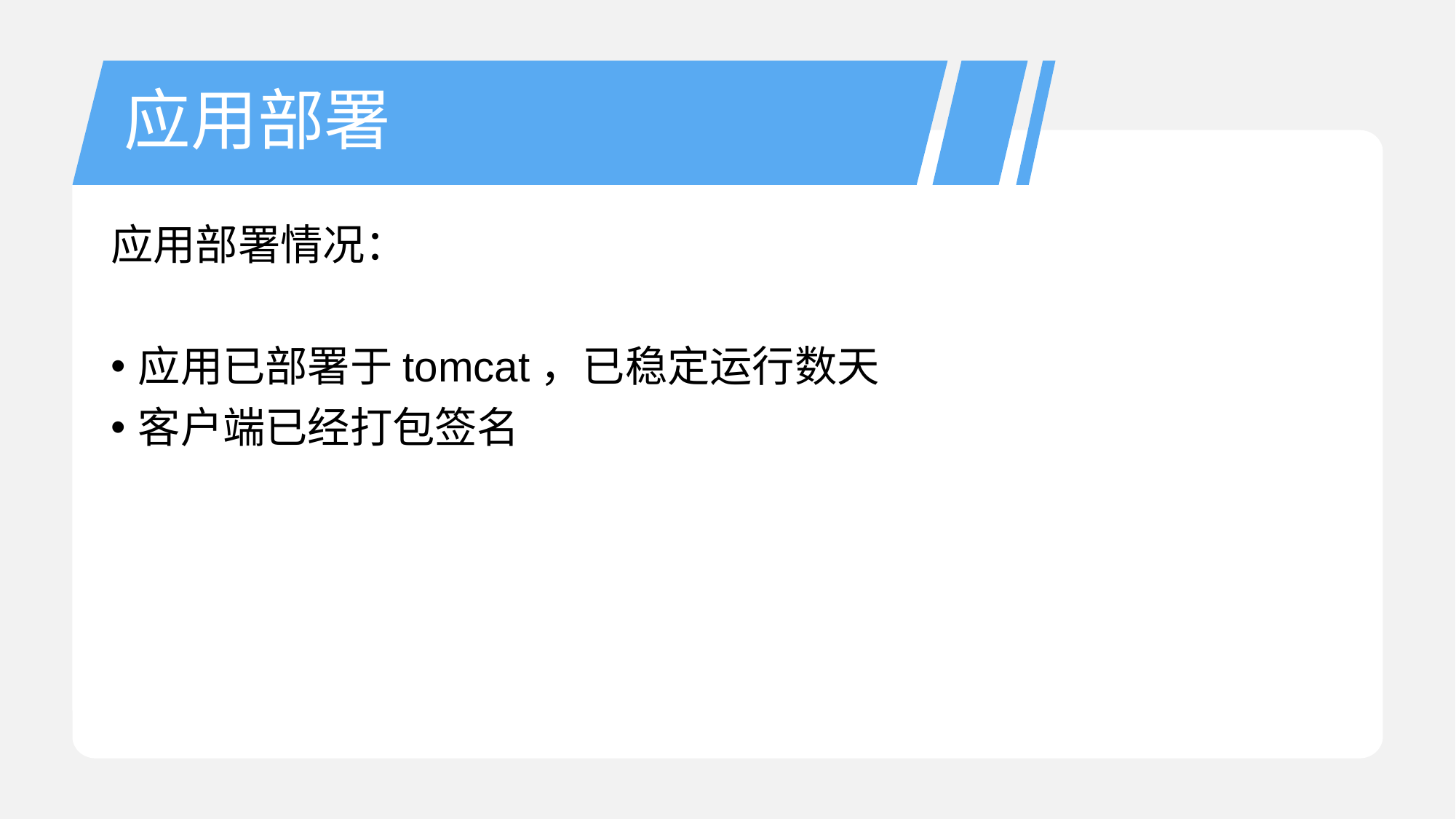

# 应用部署
应用部署情况：

应用已部署于tomcat，已稳定运行数天
客户端已经打包签名